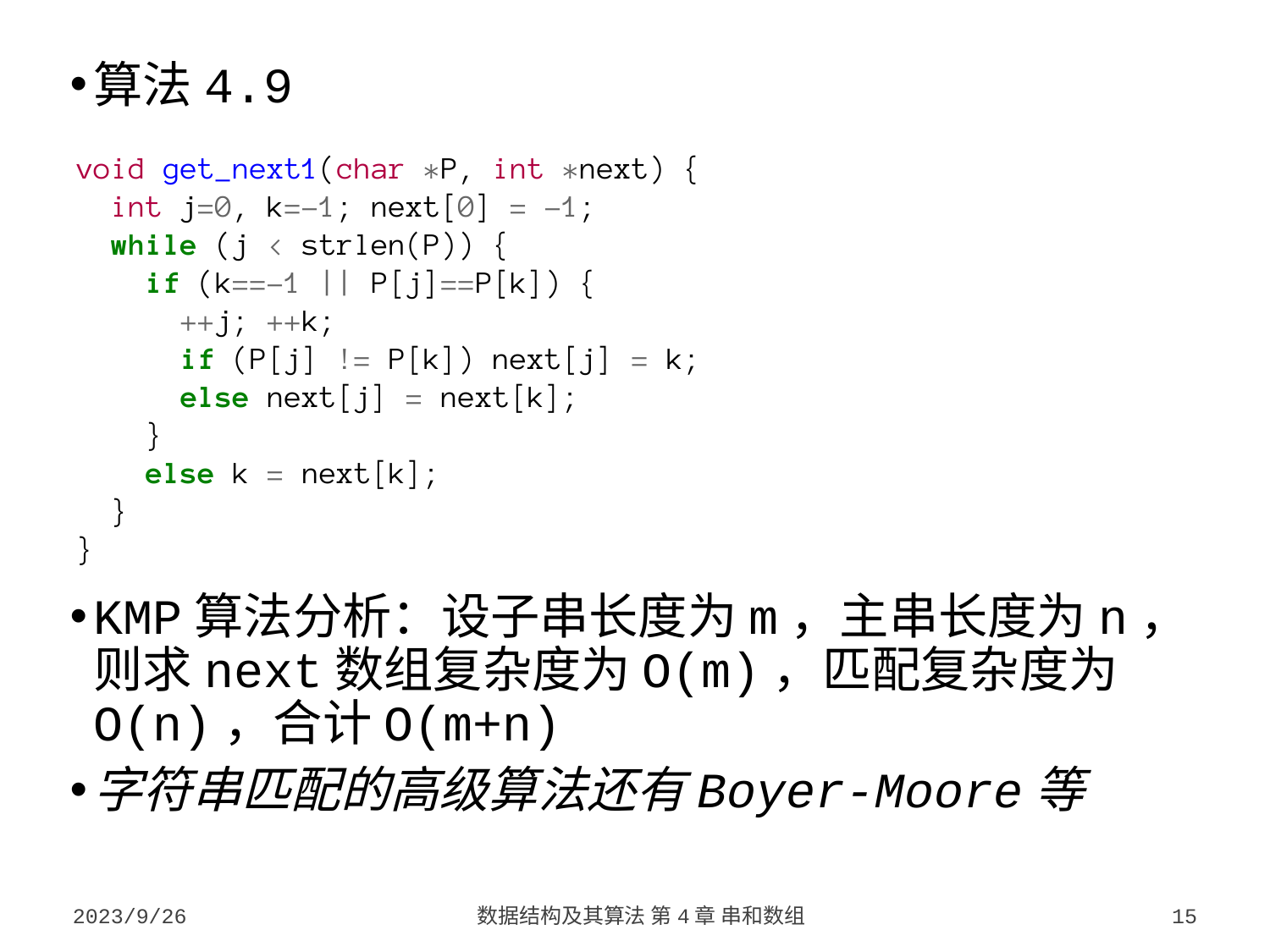

算法4.9

KMP算法分析：设子串长度为m，主串长度为n，则求next数组复杂度为O(m)，匹配复杂度为O(n)，合计O(m+n)
字符串匹配的高级算法还有Boyer-Moore等
void get_next1(char *P, int *next) {
  int j=0, k=-1; next[0] = -1;
  while (j < strlen(P)) {
    if (k==-1 || P[j]==P[k]) {
      ++j; ++k;
      if (P[j] != P[k]) next[j] = k;
      else next[j] = next[k];
    }
    else k = next[k];
  }
}
2023/9/26
数据结构及其算法 第4章 串和数组
15